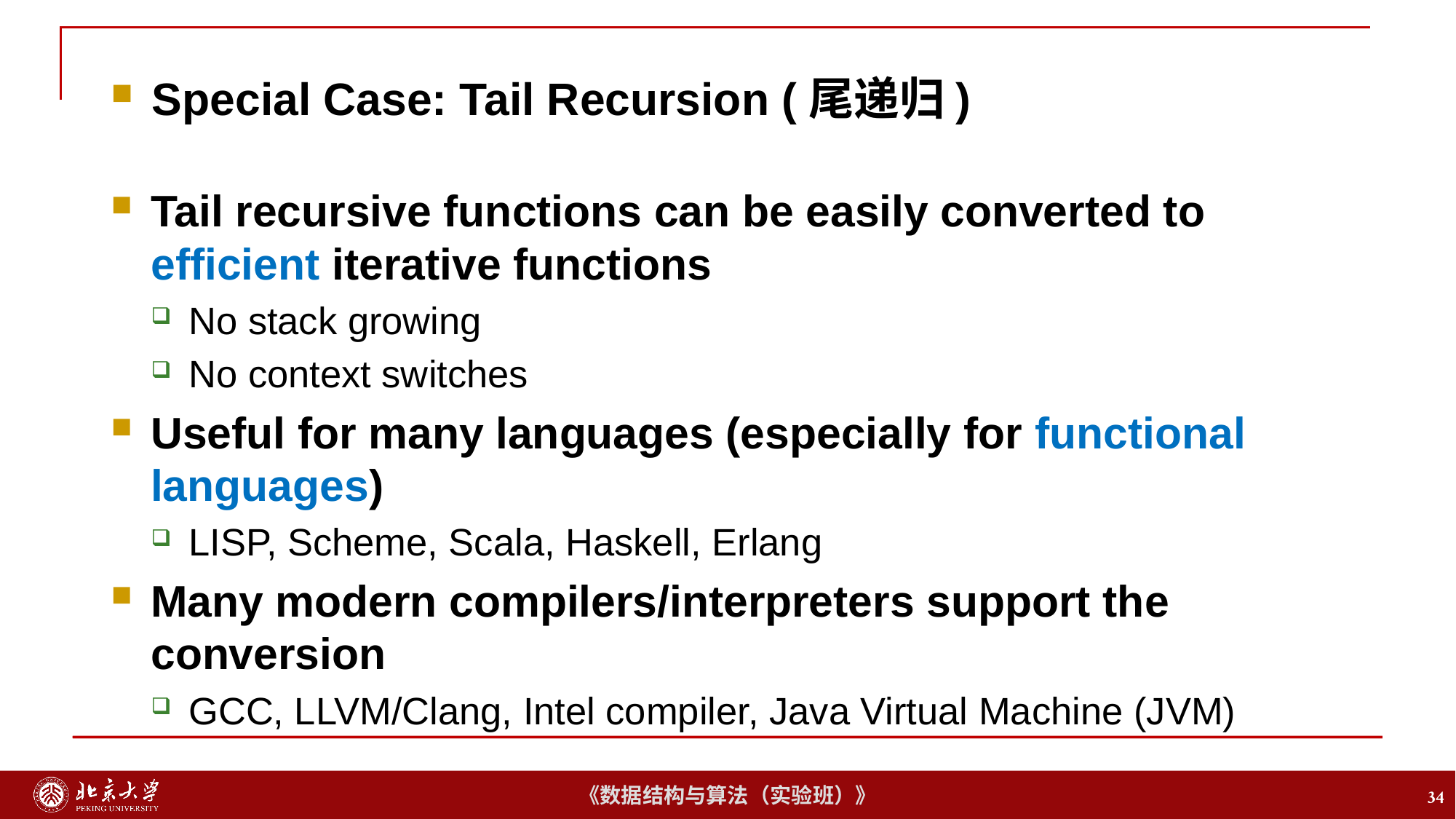

Tail recursive functions can be easily converted to efficient iterative functions
No stack growing
No context switches
Useful for many languages (especially for functional languages)
LISP, Scheme, Scala, Haskell, Erlang
Many modern compilers/interpreters support the conversion
GCC, LLVM/Clang, Intel compiler, Java Virtual Machine (JVM)

Special Case: Tail Recursion (尾递归)
34